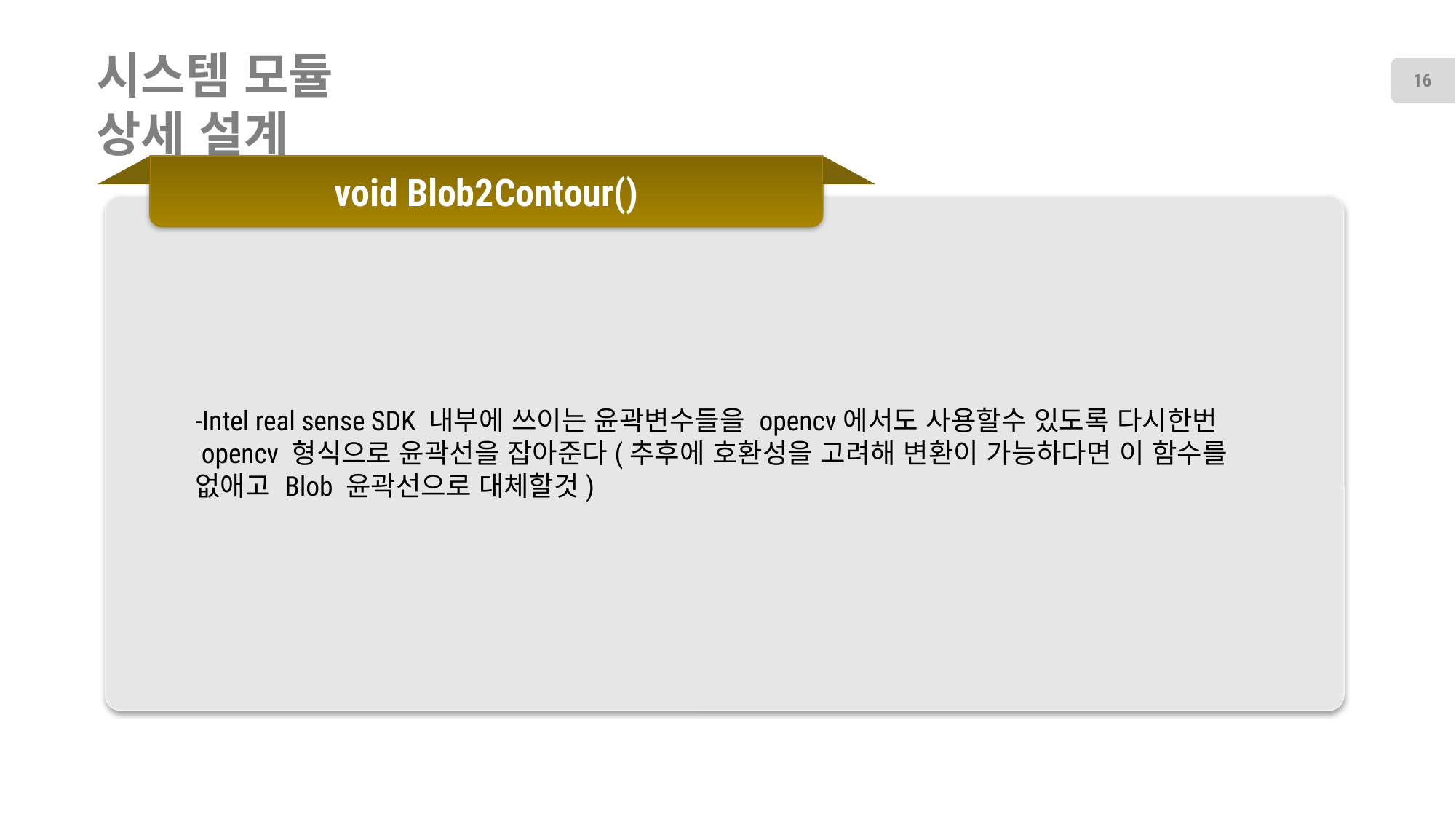

16
# 시스템 모듈 상세 설계

void Blob2Contour()

-Intel real sense SDK 내부에 쓰이는 윤곽변수들을 opencv에서도 사용할수 있도록 다시한번
 opencv 형식으로 윤곽선을 잡아준다(추후에 호환성을 고려해 변환이 가능하다면 이 함수를
없애고 Blob 윤곽선으로 대체할것)